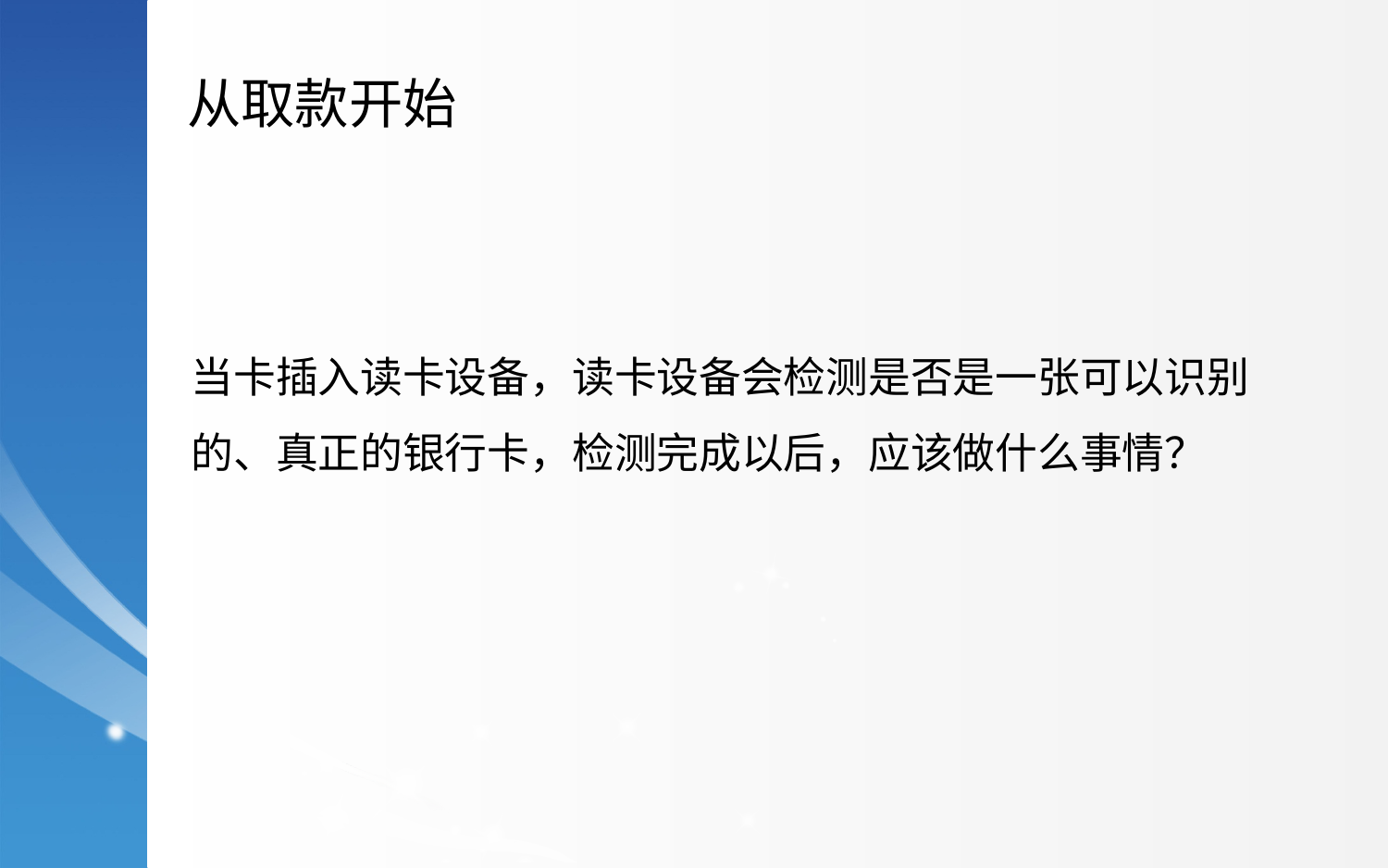

从取款开始

当卡插入读卡设备，读卡设备会检测是否是一张可以识别的、真正的银行卡，检测完成以后，应该做什么事情？